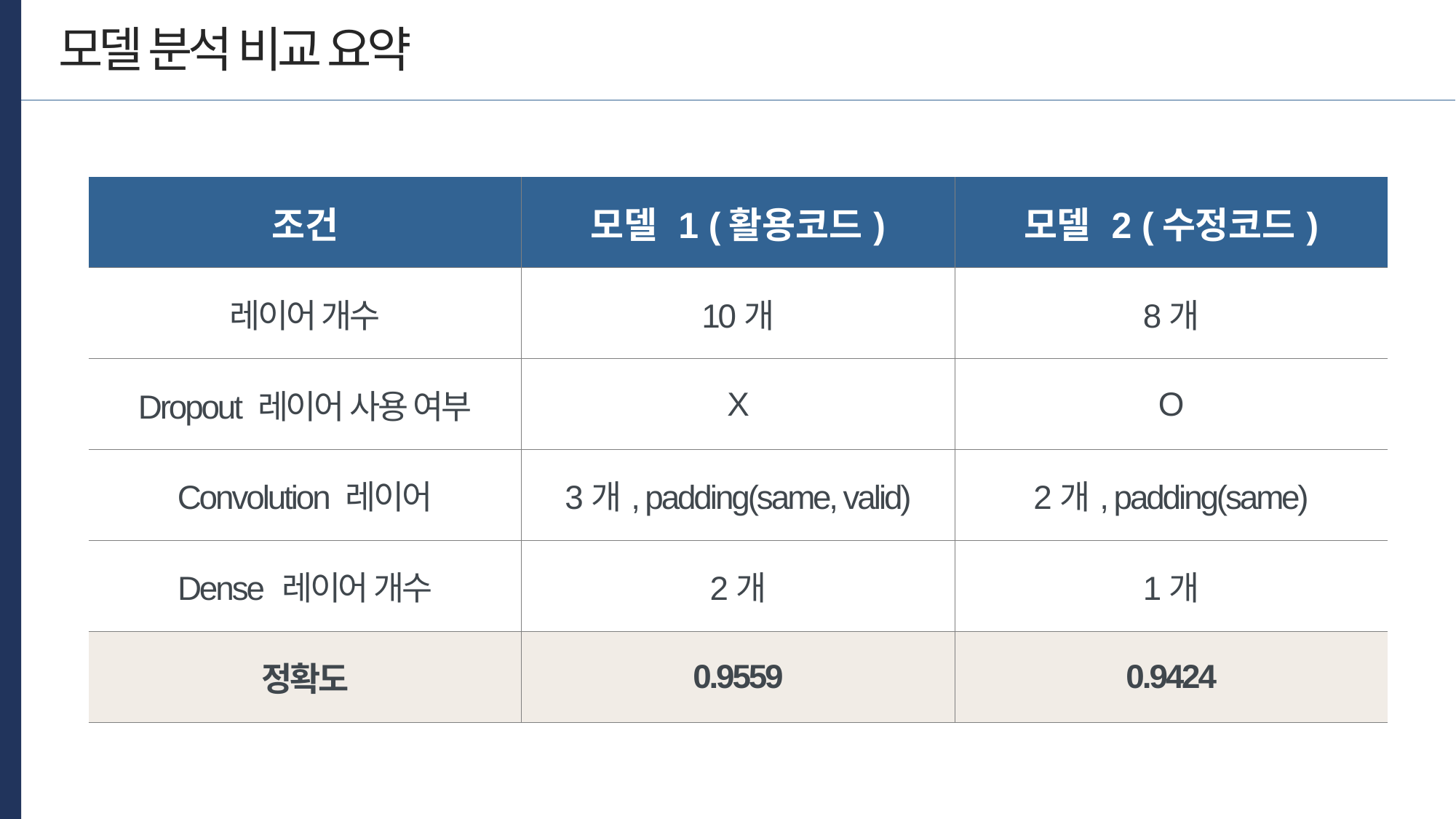

모델 분석 비교 요약

| 조건 | 모델 1 (활용코드) | 모델 2 (수정코드) |
| --- | --- | --- |
| 레이어 개수 | 10개 | 8개 |
| Dropout 레이어 사용 여부 | X | O |
| Convolution 레이어 | 3개, padding(same, valid) | 2개, padding(same) |
| Dense 레이어 개수 | 2개 | 1개 |
| 정확도 | 0.9559 | 0.9424 |